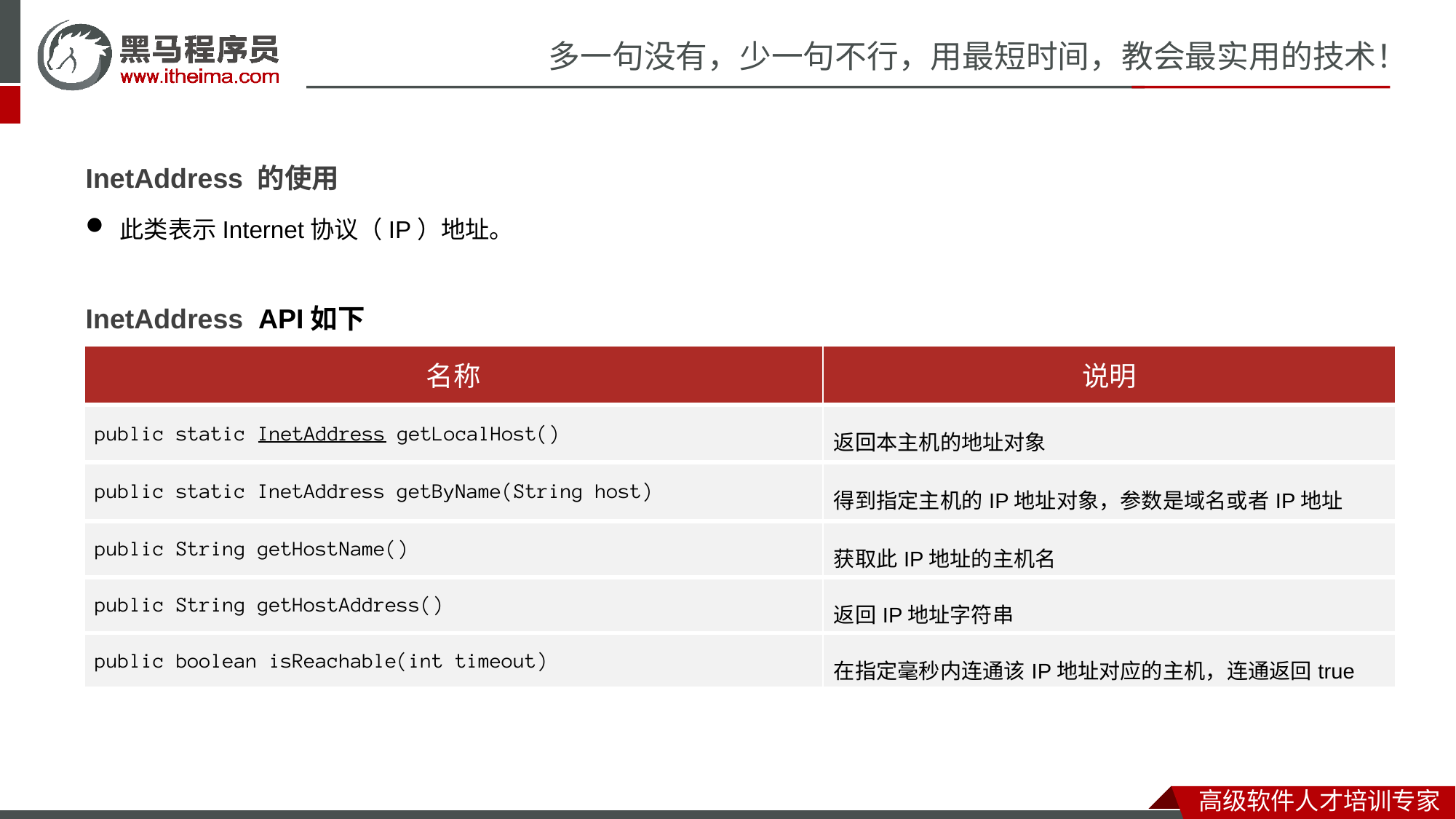

InetAddress 的使用
此类表示Internet协议（IP）地址。

InetAddress  API如下
| 名称 | 说明 |
| --- | --- |
| public static InetAddress getLocalHost() | 返回本主机的地址对象 |
| public static InetAddress getByName​(String host) | 得到指定主机的IP地址对象，参数是域名或者IP地址 |
| public String getHostName​() | 获取此IP地址的主机名 |
| public String getHostAddress​() | 返回IP地址字符串 |
| public boolean isReachable(int timeout) | 在指定毫秒内连通该IP地址对应的主机，连通返回true |